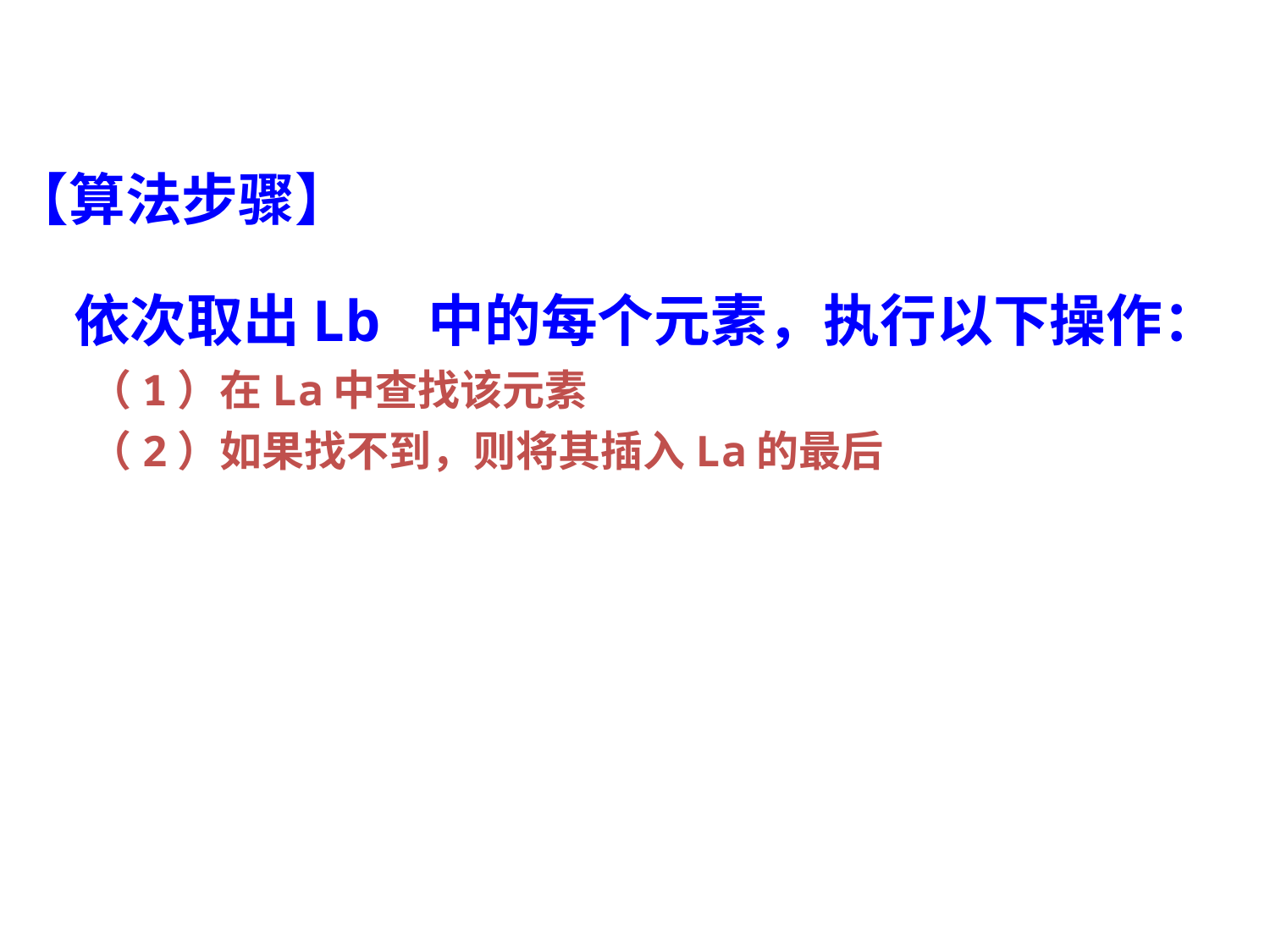

【算法步骤】
 依次取出Lb 中的每个元素，执行以下操作：
　（1）在La中查找该元素
　（2）如果找不到，则将其插入La的最后